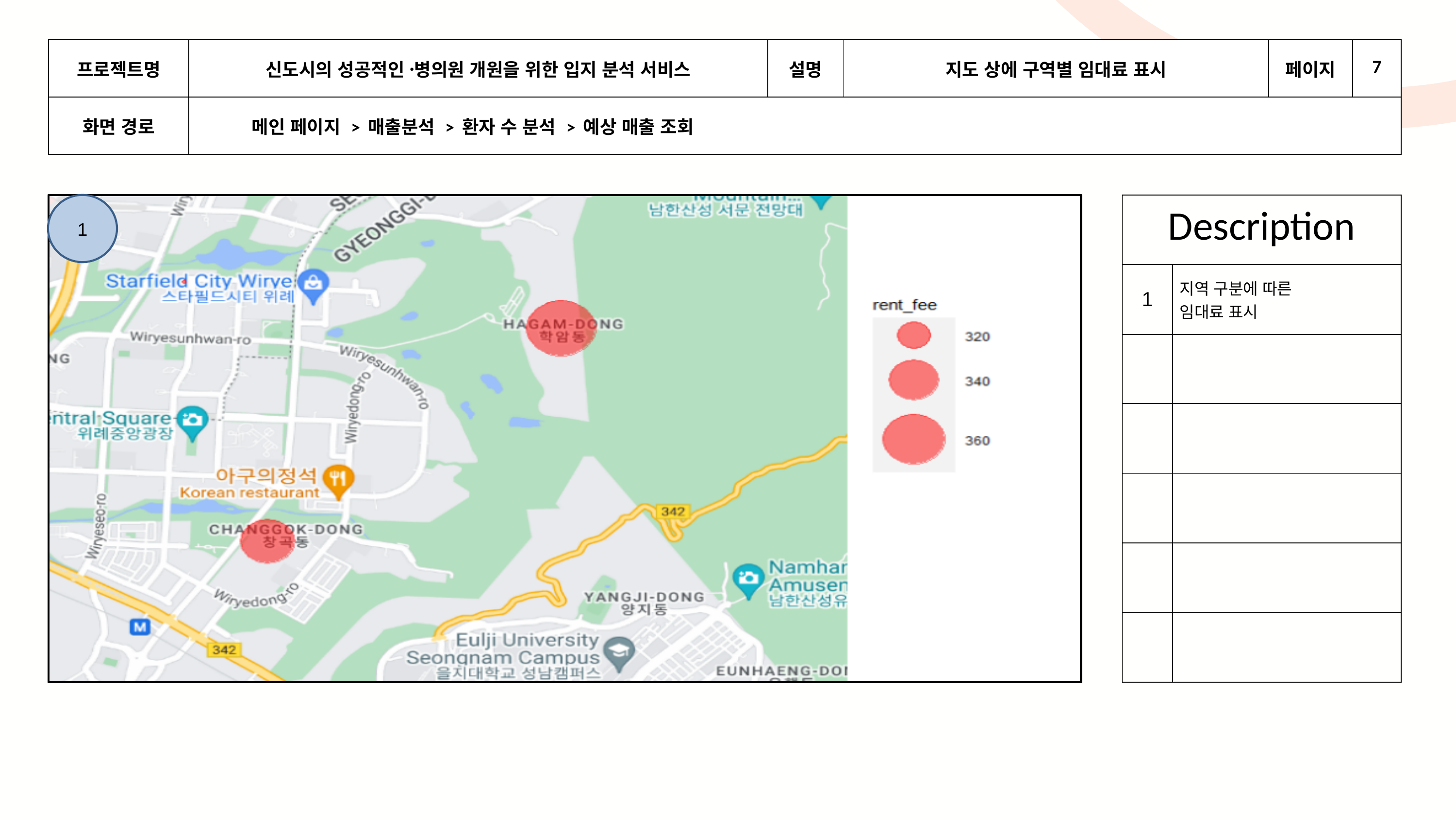

| 프로젝트명 | 신도시의 성공적인 병〮의원 개원을 위한 입지 분석 서비스 | 설명 | 지도 상에 구역별 임대료 표시 | 페이지 | 7 |
| --- | --- | --- | --- | --- | --- |
| 화면 경로 | 메인 페이지 > 매출분석 > 환자 수 분석 > 예상 매출 조회 |  |  |  |  |
1

| Description |  |
| --- | --- |
| 1 | 지역 구분에 따른 임대료 표시 |
|  |  |
|  |  |
|  |  |
|  |  |
|  |  |